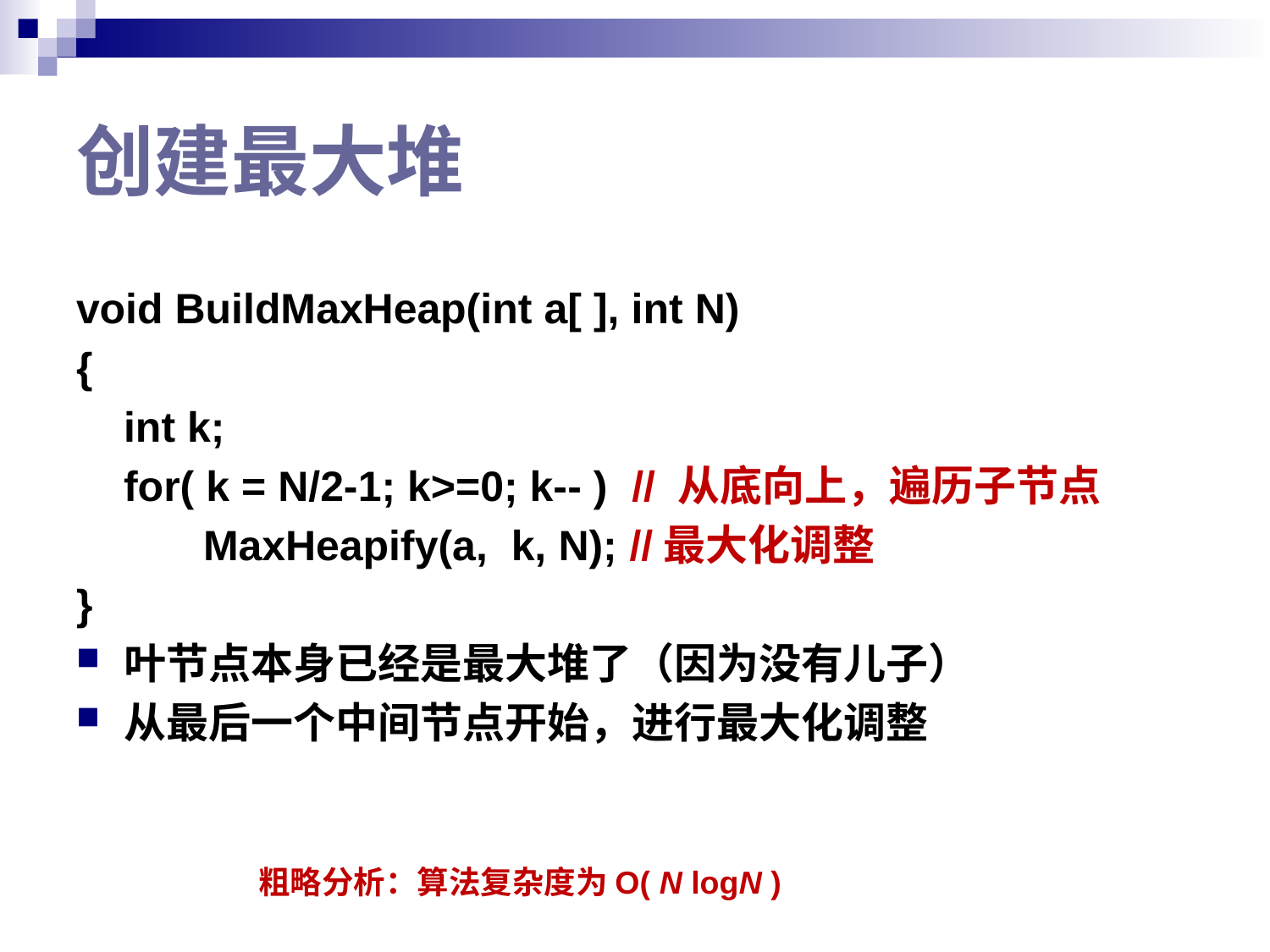

# 创建最大堆
void BuildMaxHeap(int a[ ], int N)
{
    int k;
    for( k = N/2-1; k>=0; k-- )  // 从底向上，遍历子节点
	MaxHeapify(a,  k, N); //最大化调整
}
叶节点本身已经是最大堆了（因为没有儿子）
从最后一个中间节点开始，进行最大化调整

粗略分析：算法复杂度为O( N logN )